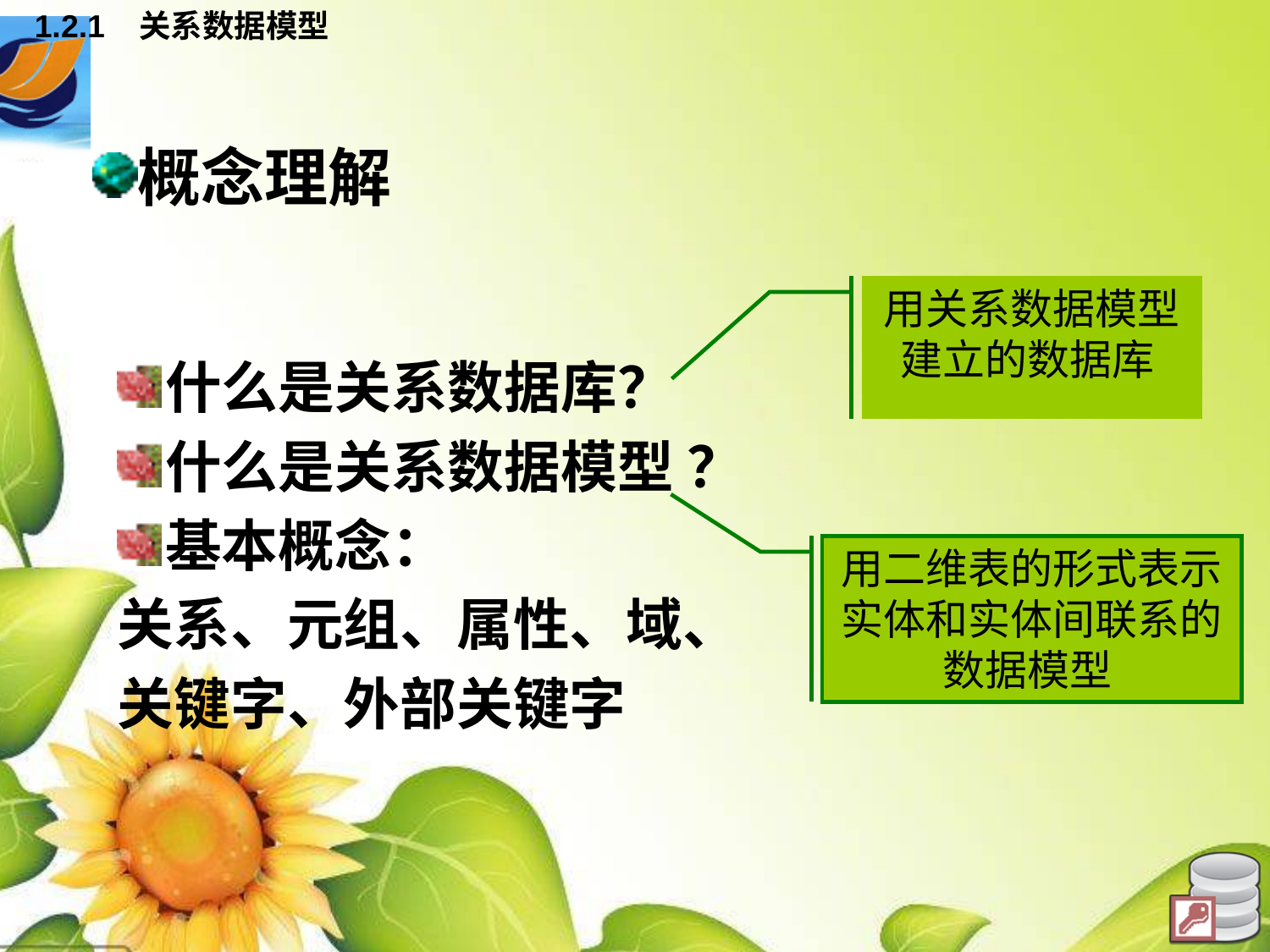

1.2.1   关系数据模型
# 概念理解
用关系数据模型建立的数据库
什么是关系数据库？
什么是关系数据模型 ？
基本概念：
关系、元组、属性、域、
关键字、外部关键字

用二维表的形式表示实体和实体间联系的数据模型